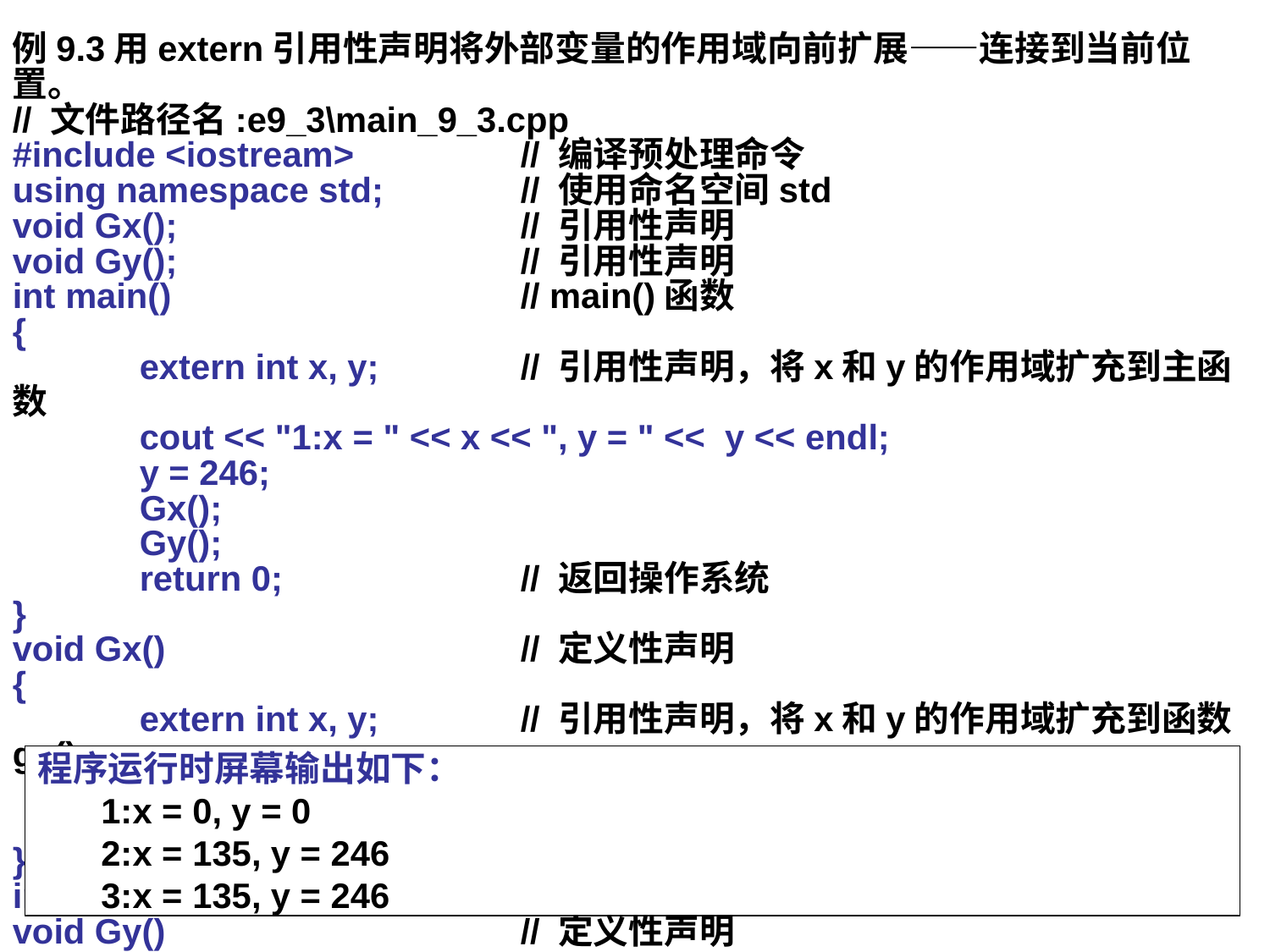

例9.3用extern引用性声明将外部变量的作用域向前扩展——连接到当前位置。
// 文件路径名:e9_3\main_9_3.cpp
#include <iostream>               	// 编译预处理命令
using namespace std;		// 使用命名空间std
void Gx();			// 引用性声明
void Gy();			// 引用性声明
int main()			// main()函数
{
	extern int x, y; 		// 引用性声明，将x和y的作用域扩充到主函数
	cout << "1:x = " << x << ", y = " <<  y << endl;
	y = 246;
	Gx();
	Gy();
	return 0;		// 返回操作系统
}
void Gx()			// 定义性声明
{
	extern int x, y; 		// 引用性声明，将x和y的作用域扩充到函数gx()
	x = 135;
	cout << "2:x = " << x << ", y = " << y << endl;
}
int x, y;				// 定义性声明，定义x,y是外部变量
void Gy()			// 定义性声明
{
	cout << "3:x = " << x << ", y = " << y << endl;
}
程序运行时屏幕输出如下：
1:x = 0, y = 0
2:x = 135, y = 246
3:x = 135, y = 246